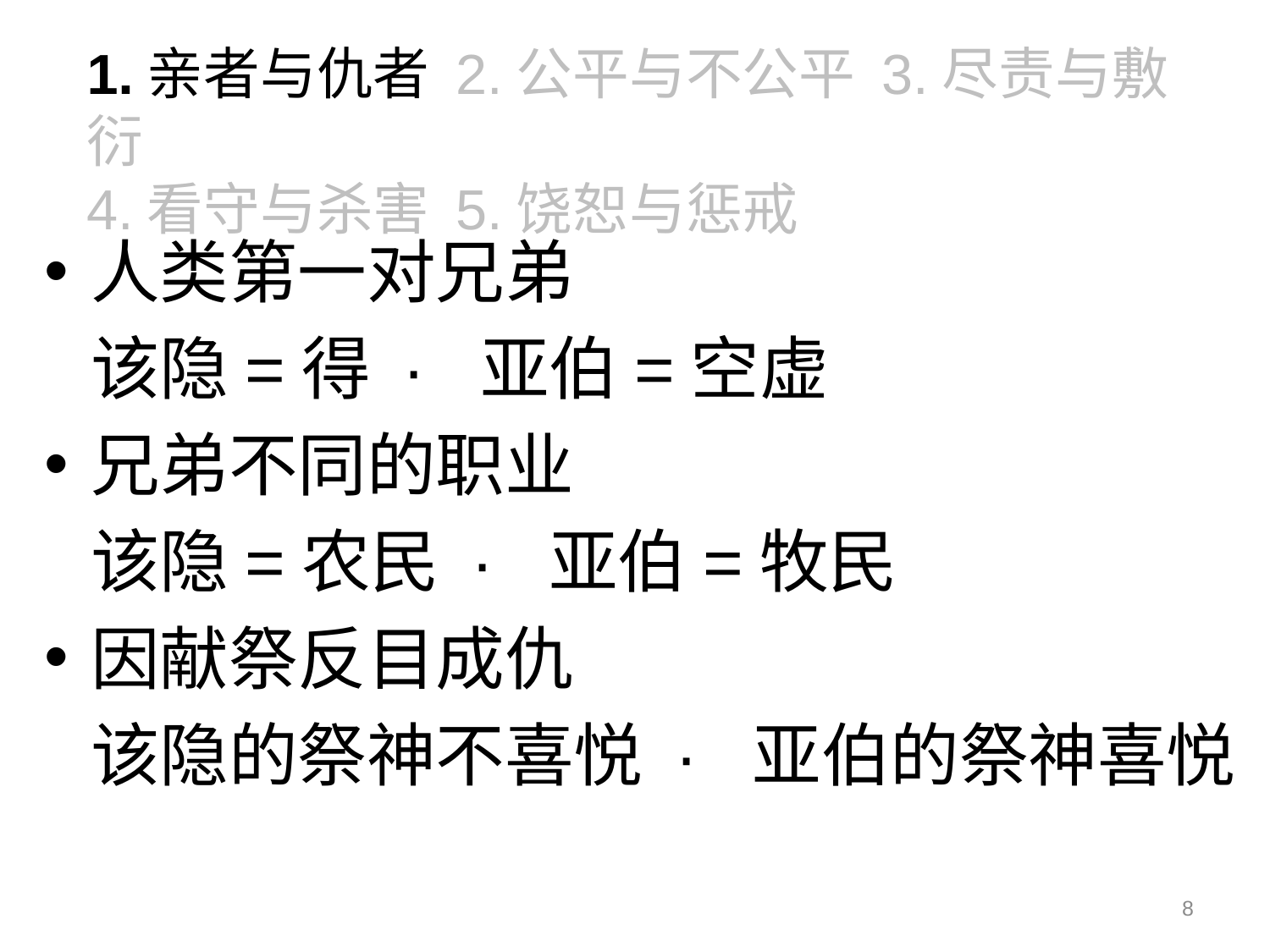

1.亲者与仇者 2.公平与不公平 3.尽责与敷衍
4.看守与杀害 5.饶恕与惩戒
人类第一对兄弟
	该隐=得 ·  亚伯=空虚
兄弟不同的职业
	该隐=农民 ·  亚伯=牧民
因献祭反目成仇
	该隐的祭神不喜悦 ·  亚伯的祭神喜悦
8